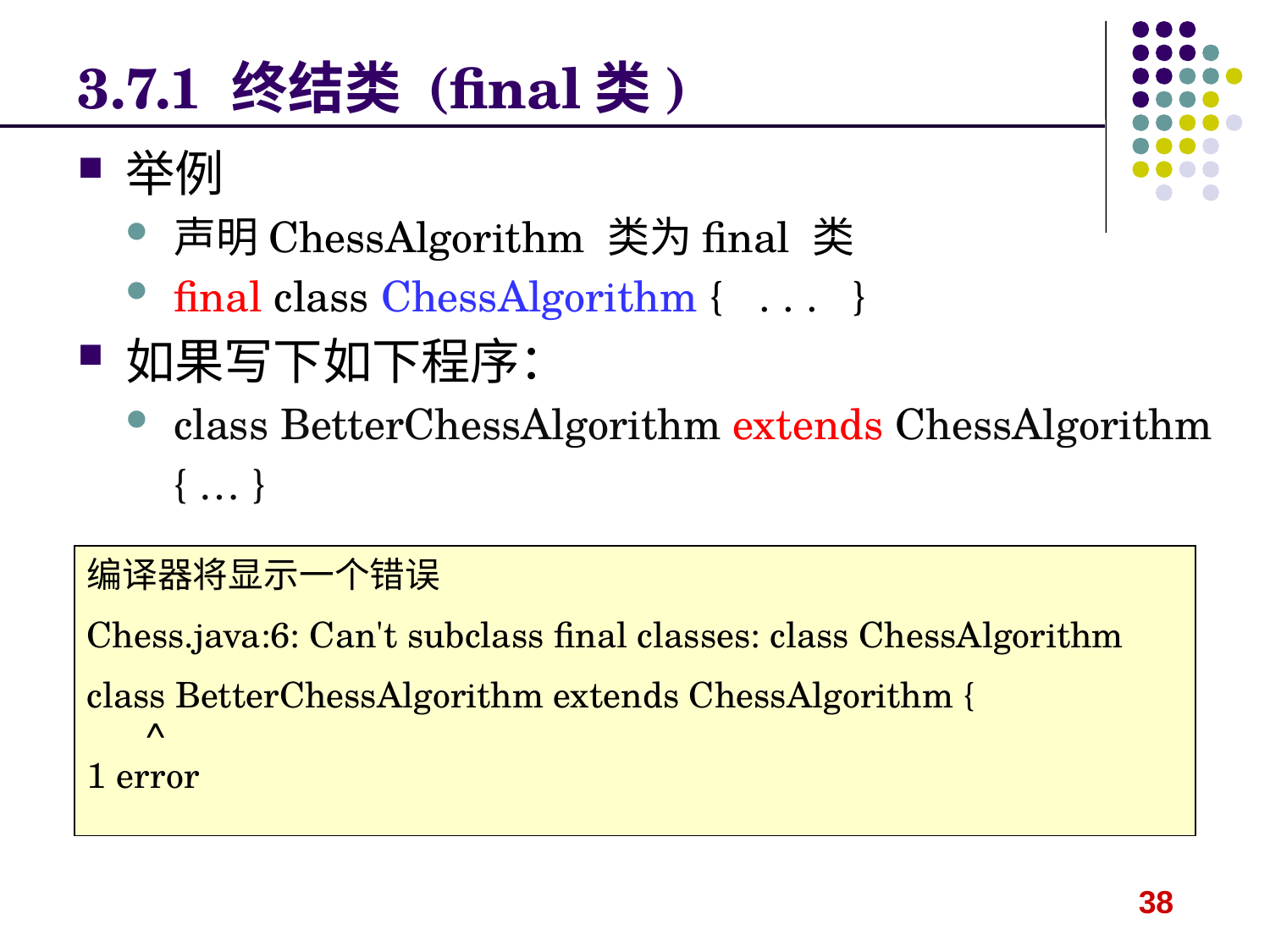

# 3.7.1 终结类 (final类)
举例
声明ChessAlgorithm 类为final 类
final class ChessAlgorithm {   . . .   }
如果写下如下程序：
class BetterChessAlgorithm extends ChessAlgorithm
    { … }

编译器将显示一个错误
Chess.java:6: Can't subclass final classes: class ChessAlgorithm
class BetterChessAlgorithm extends ChessAlgorithm {
      ^
1 error